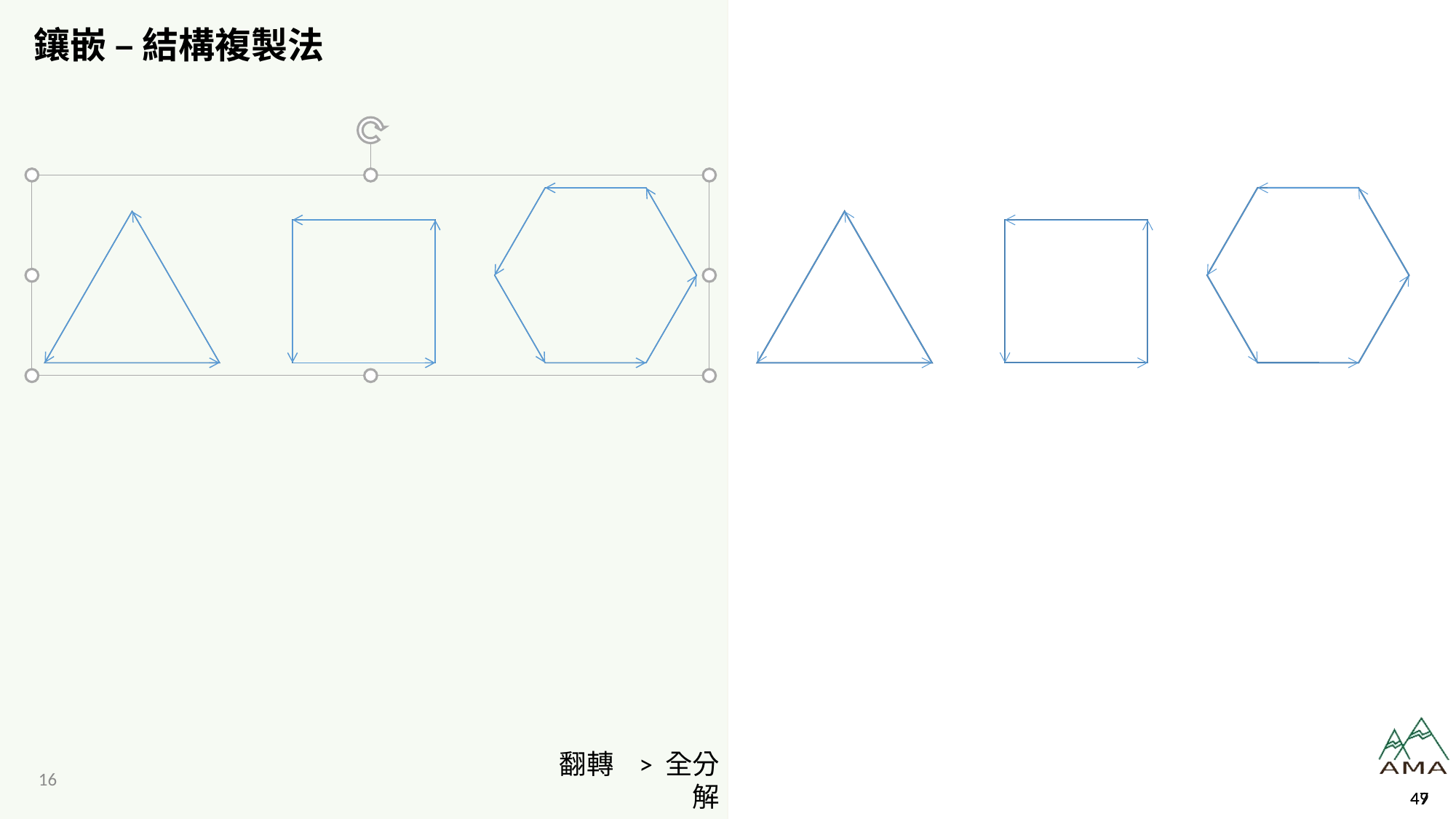

# 鑲嵌 – 結構複製法

翻轉   > 全分解
47
49